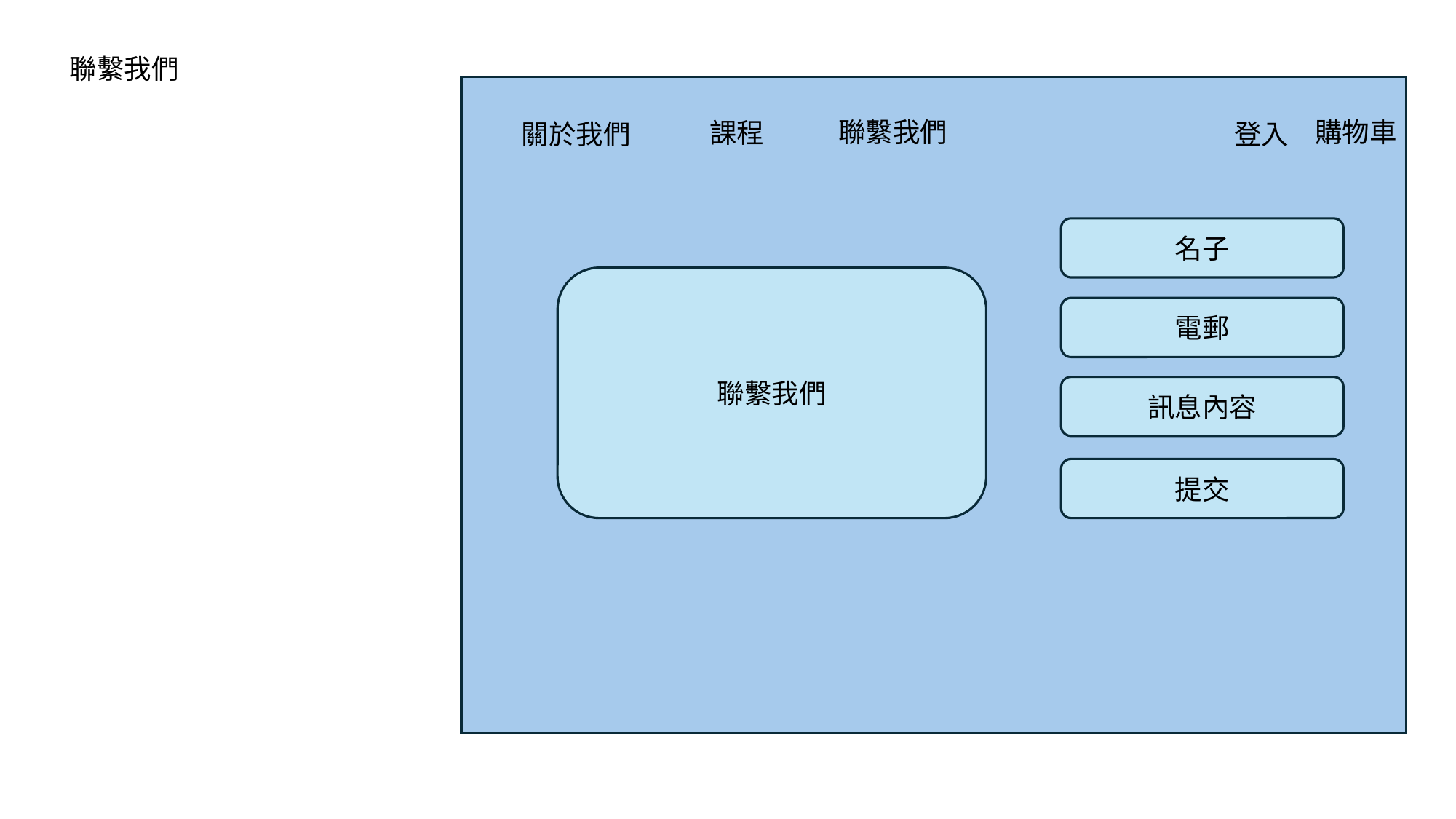

聯繫我們

課程
關於我們
名子
聯繫我們
購物車
登入
聯繫我們
電郵
訊息內容
提交